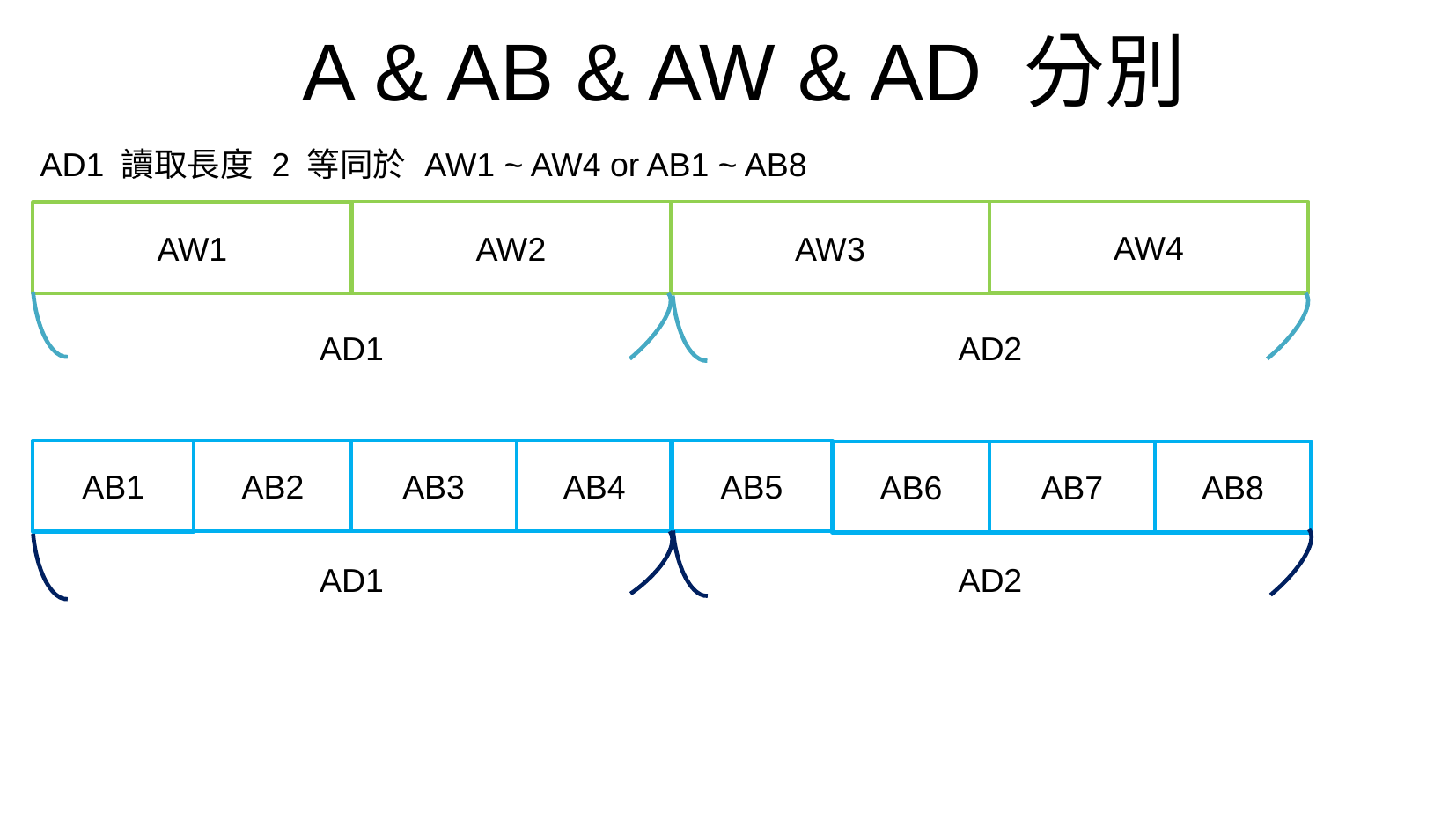

A & AB & AW & AD 分別
AD1 讀取長度 2 等同於 AW1 ~ AW4 or AB1 ~ AB8
AW4
AW2
AW3
AW1

AD1
AD2
AB2
AB3
AB4
AB5
AB1
AB6
AB7
AB8

AD1
AD2